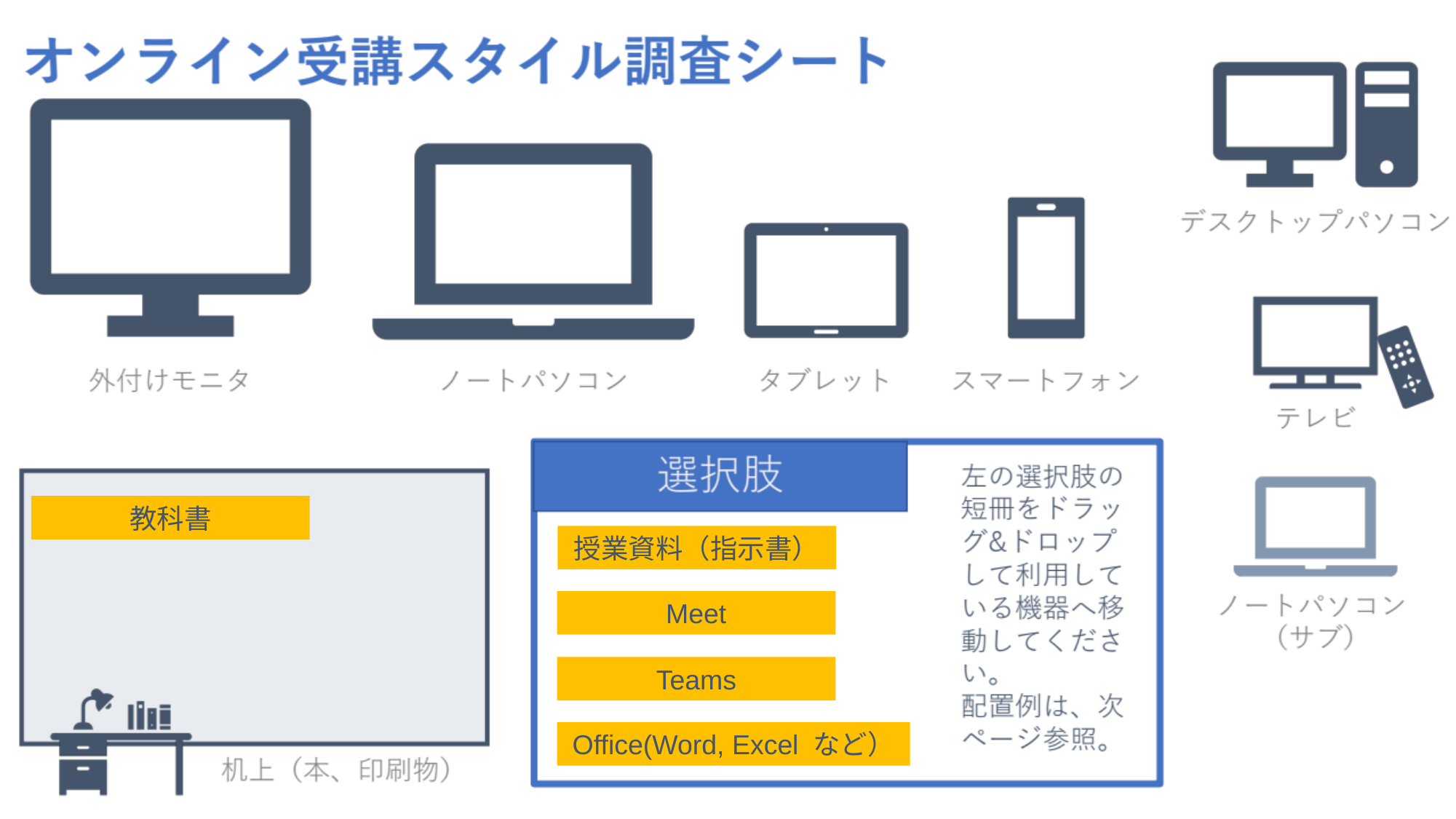

教科書
授業資料（指示書）
Meet
Teams
Office(Word, Excel など）